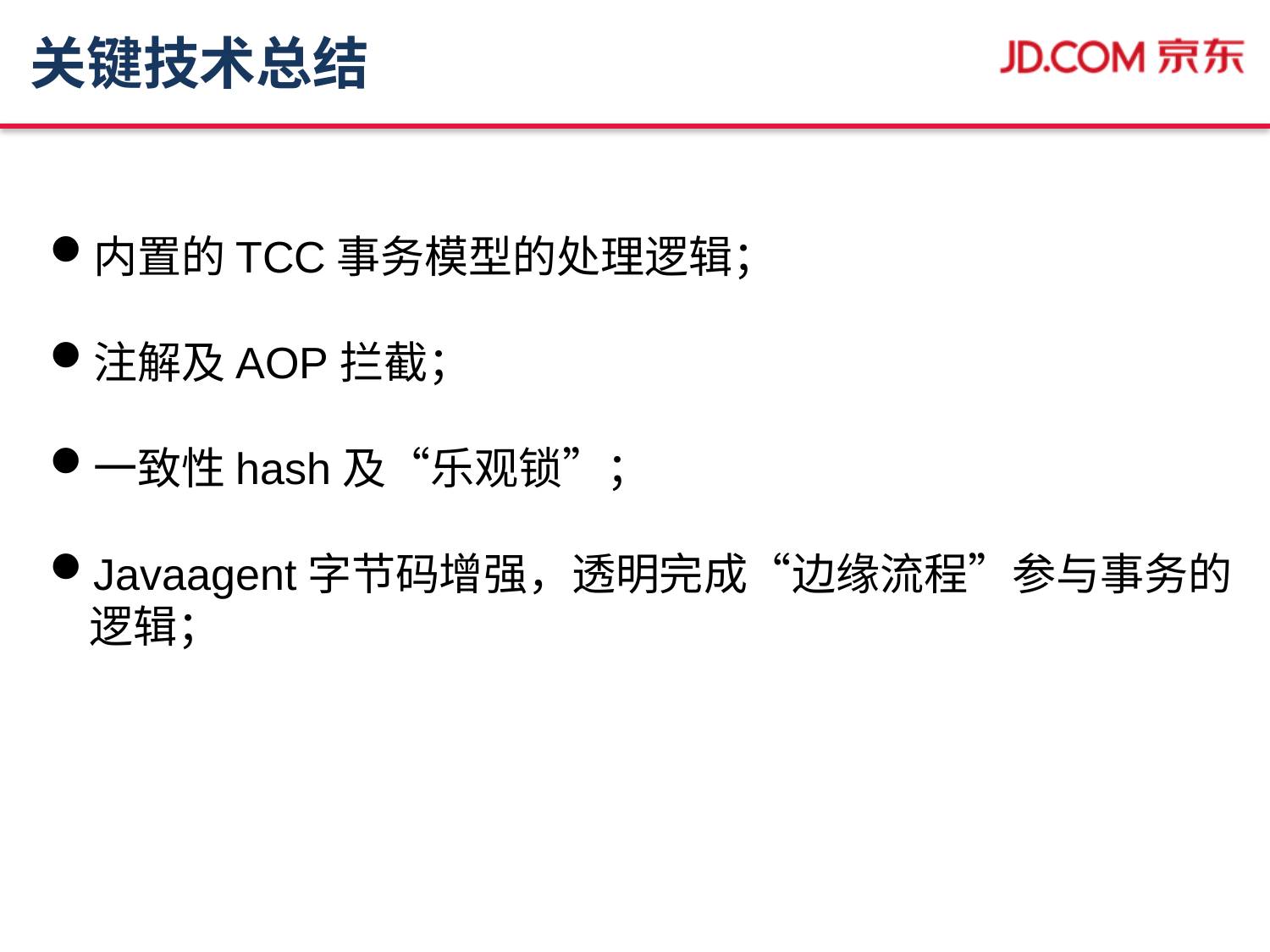

# 关键技术总结
内置的TCC事务模型的处理逻辑；

注解及AOP拦截；

一致性hash及“乐观锁”；

Javaagent字节码增强，透明完成“边缘流程”参与事务的逻辑；